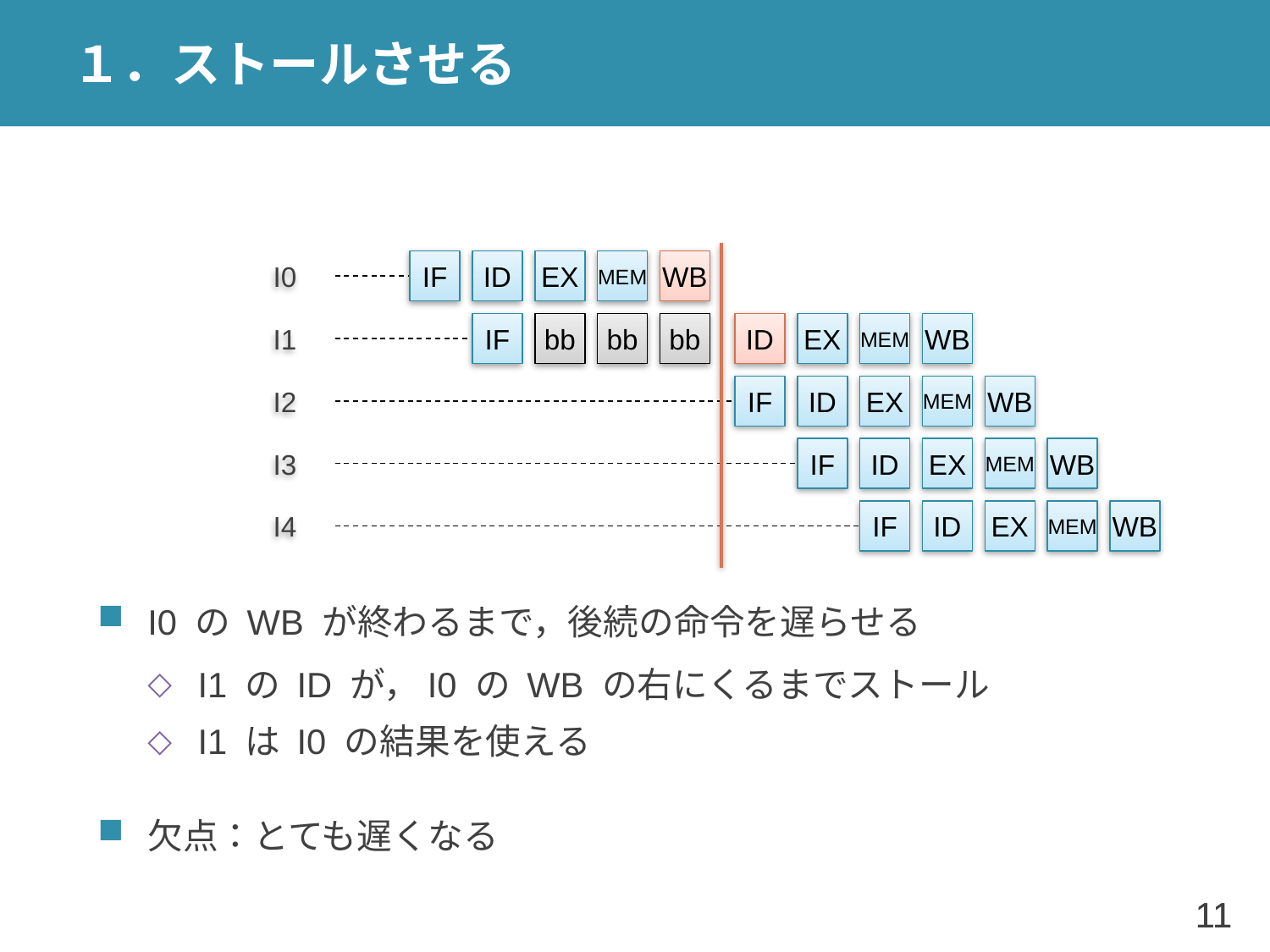

# １．ストールさせる
I0
IF
ID
EX
MEM
WB
I1
IF
bb
bb
bb
ID
EX
MEM
WB
I2
IF
ID
EX
MEM
WB
I3
IF
ID
EX
MEM
WB
I4
IF
ID
EX
MEM
WB
I0 の WB が終わるまで，後続の命令を遅らせる
I1 の ID が，I0 の WB の右にくるまでストール
I1 は I0 の結果を使える
欠点：とても遅くなる